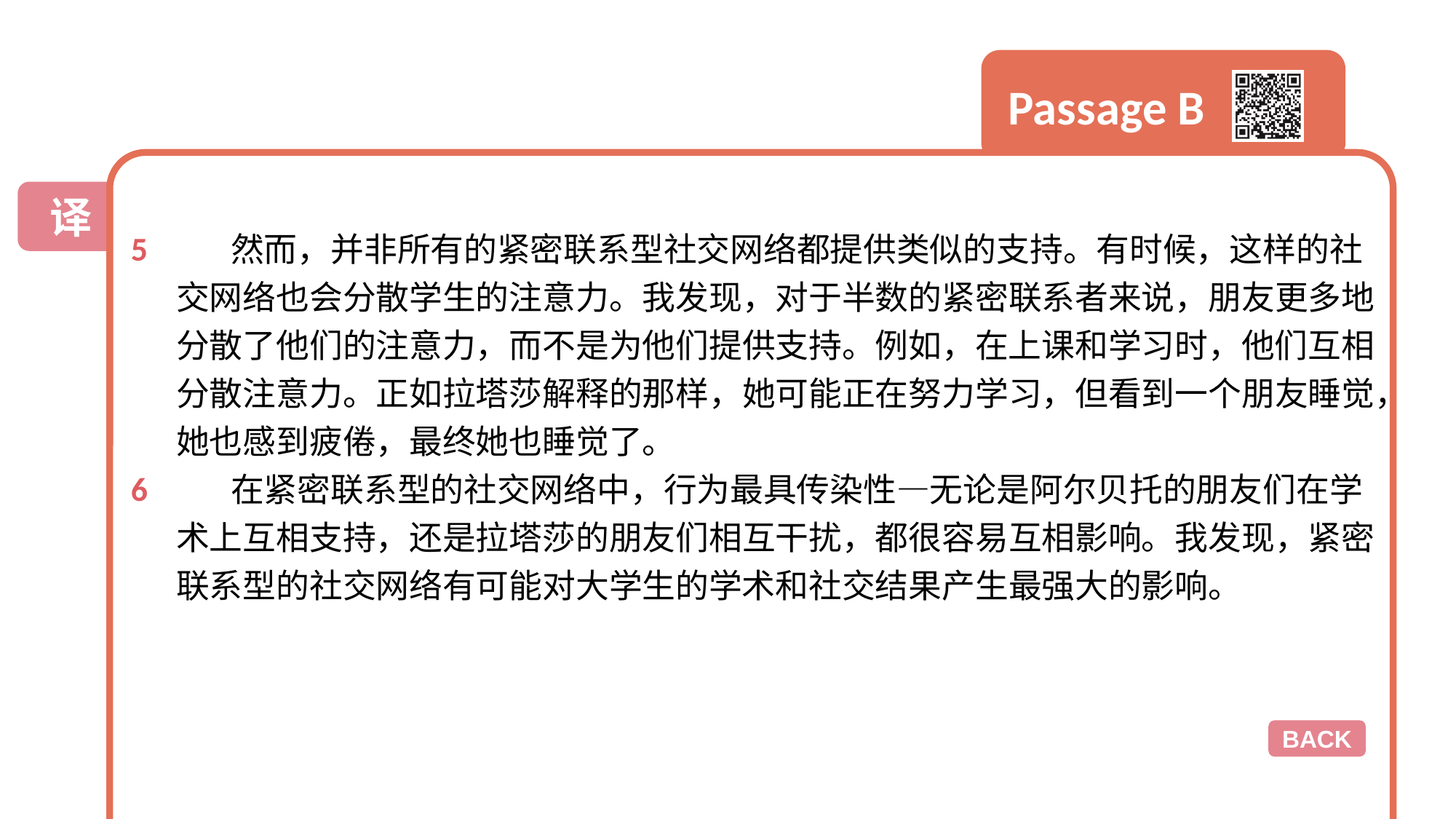

5

6

然而，并非所有的紧密联系型社交网络都提供类似的支持。有时候，这样的社交网络也会分散学生的注意力。我发现，对于半数的紧密联系者来说，朋友更多地分散了他们的注意力，而不是为他们提供支持。例如，在上课和学习时，他们互相分散注意力。正如拉塔莎解释的那样，她可能正在努力学习，但看到一个朋友睡觉，她也感到疲倦，最终她也睡觉了。
在紧密联系型的社交网络中，行为最具传染性—无论是阿尔贝托的朋友们在学术上互相支持，还是拉塔莎的朋友们相互干扰，都很容易互相影响。我发现，紧密联系型的社交网络有可能对大学生的学术和社交结果产生最强大的影响。
BACK